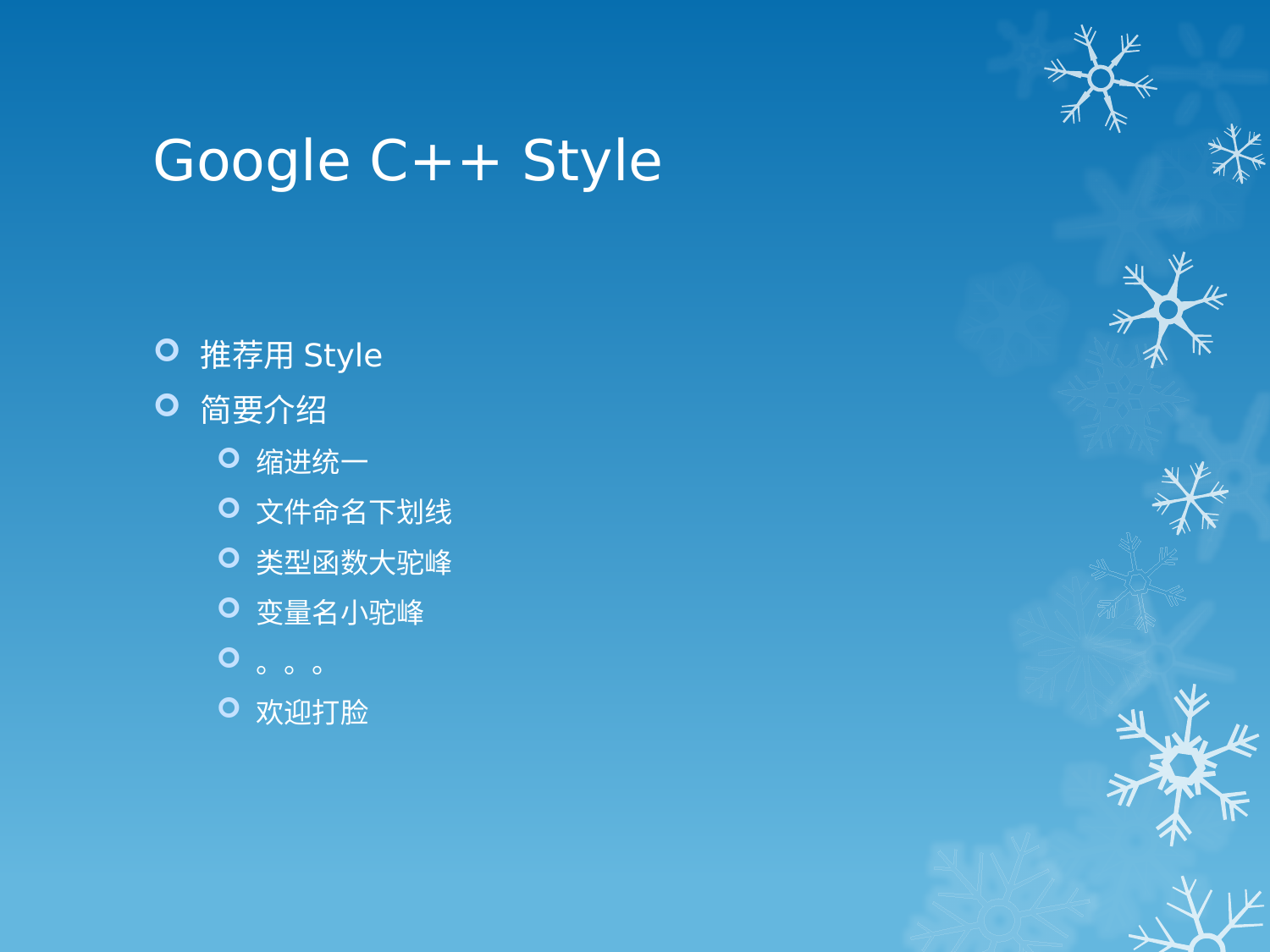

# Google C++ Style
推荐用Style
简要介绍
缩进统一
文件命名下划线
类型函数大驼峰
变量名小驼峰
。。。
欢迎打脸